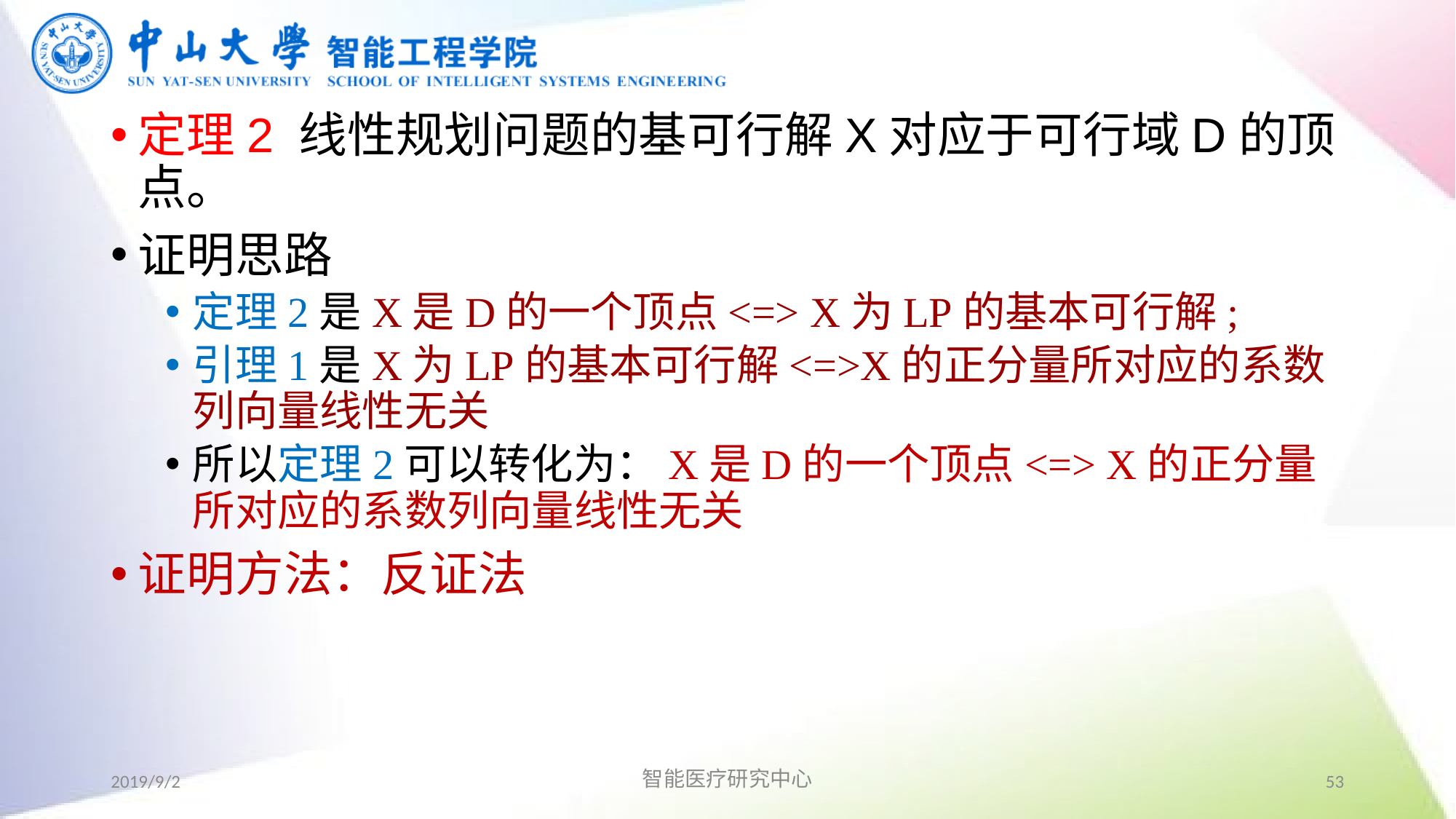

定理2 线性规划问题的基可行解X对应于可行域D的顶点。
证明思路
定理2是X是D的一个顶点<=> X为LP的基本可行解;
引理1是X为LP的基本可行解<=>X的正分量所对应的系数列向量线性无关
所以定理2可以转化为：X是D的一个顶点<=> X的正分量所对应的系数列向量线性无关
证明方法：反证法

2019/9/2
智能医疗研究中心
53